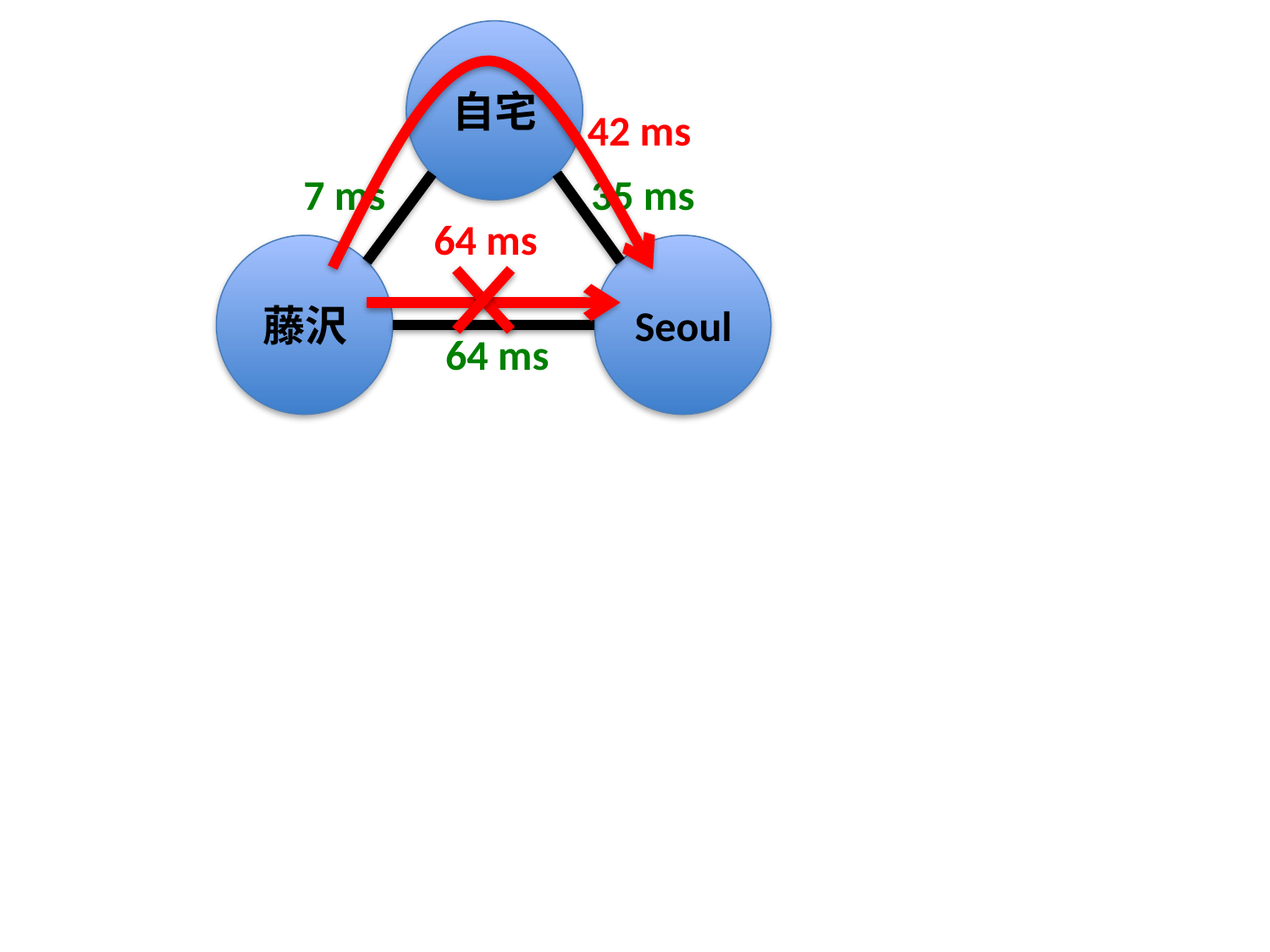

自宅
42 ms
7 ms
35 ms
64 ms

藤沢
Seoul
64 ms